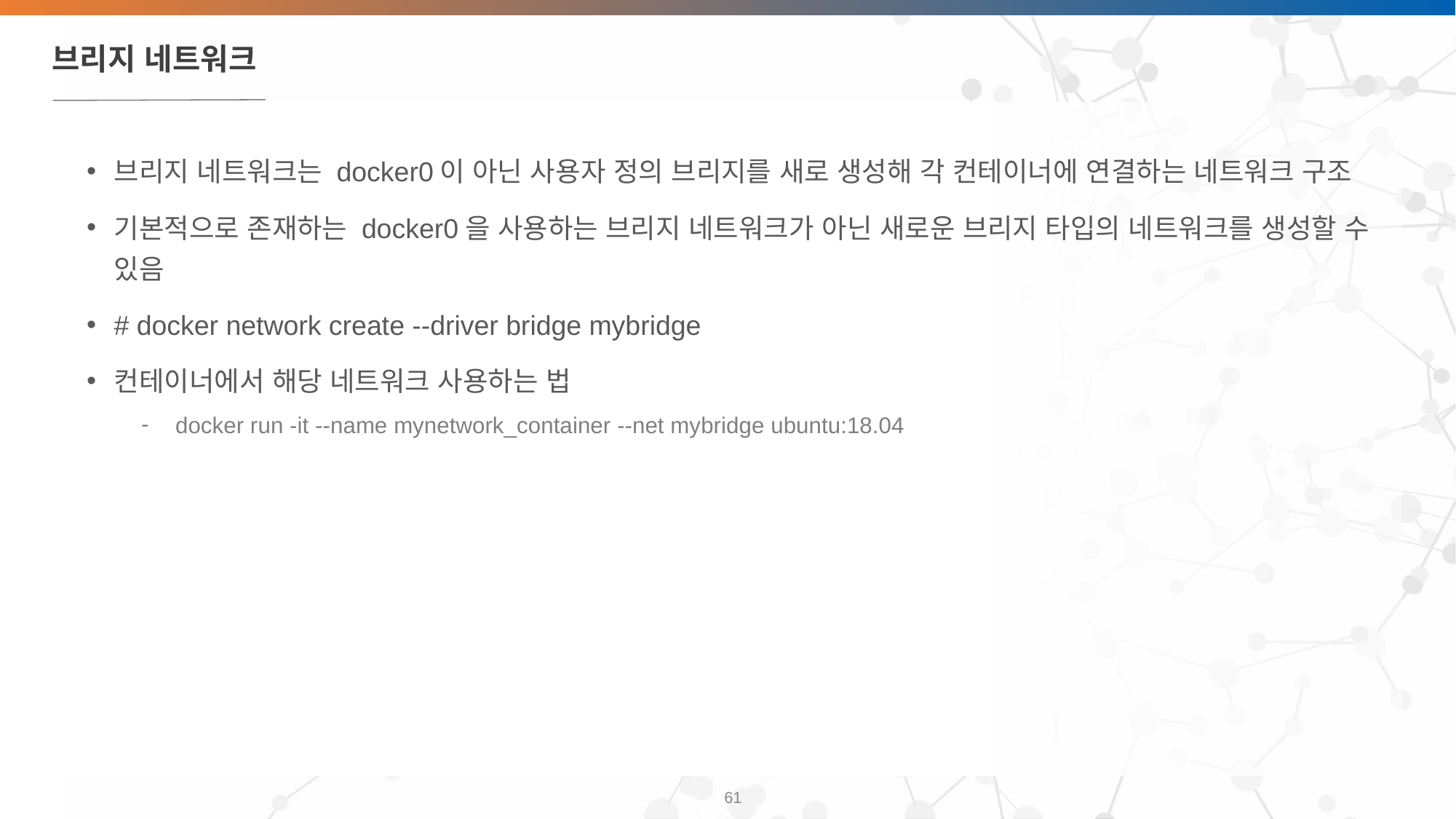

# 브리지 네트워크

브리지 네트워크는 docker0이 아닌 사용자 정의 브리지를 새로 생성해 각 컨테이너에 연결하는 네트워크 구조
기본적으로 존재하는 docker0을 사용하는 브리지 네트워크가 아닌 새로운 브리지 타입의 네트워크를 생성할 수 있음
# docker network create --driver bridge mybridge
컨테이너에서 해당 네트워크 사용하는 법
docker run -it --name mynetwork_container --net mybridge ubuntu:18.04
61